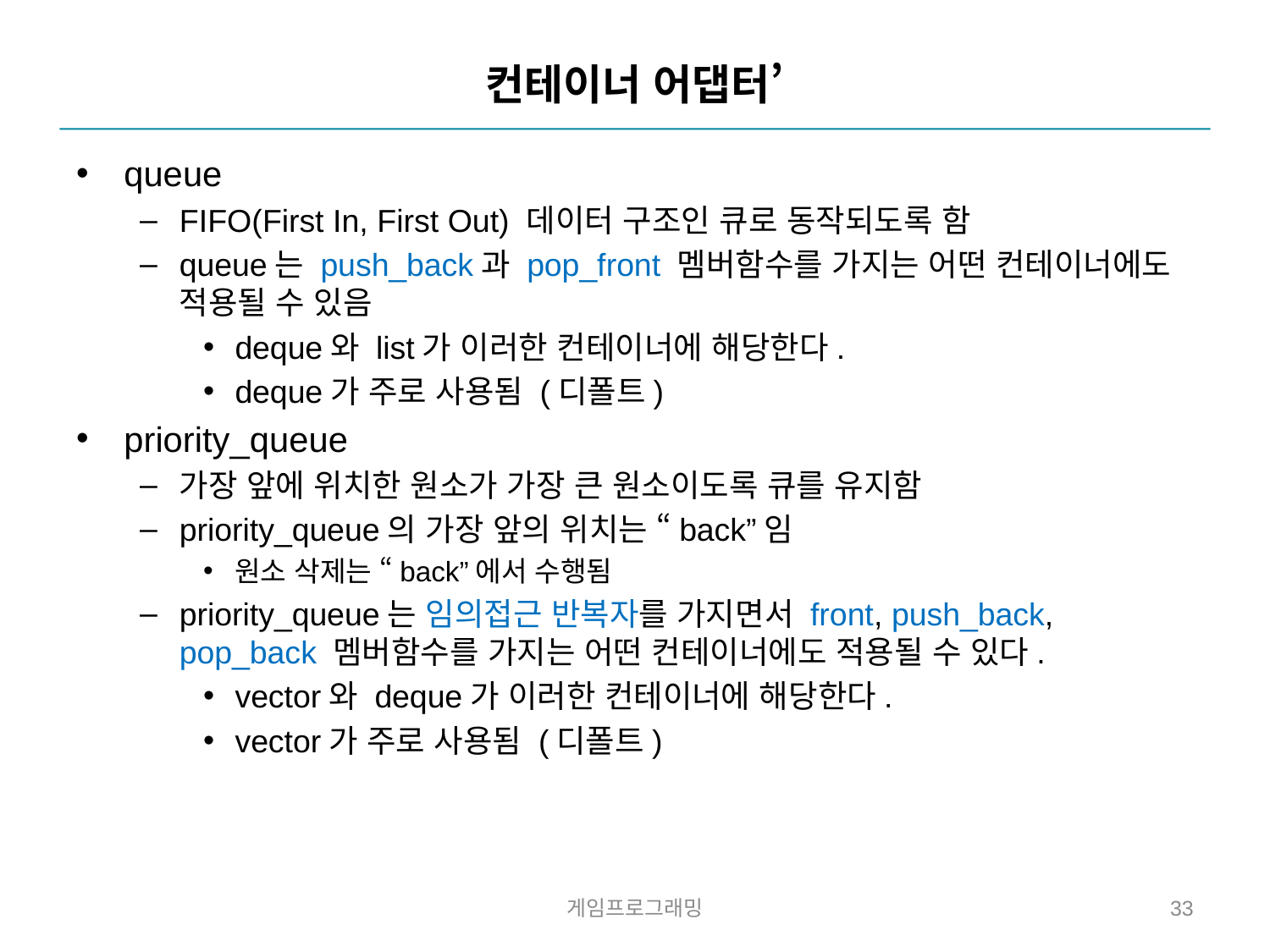

# 컨테이너 어댑터’
queue
FIFO(First In, First Out) 데이터 구조인 큐로 동작되도록 함
queue는 push_back과 pop_front 멤버함수를 가지는 어떤 컨테이너에도 적용될 수 있음
deque와 list가 이러한 컨테이너에 해당한다.
deque가 주로 사용됨 (디폴트)
priority_queue
가장 앞에 위치한 원소가 가장 큰 원소이도록 큐를 유지함
priority_queue의 가장 앞의 위치는 “back”임
원소 삭제는 “back”에서 수행됨
priority_queue는 임의접근 반복자를 가지면서 front, push_back, pop_back 멤버함수를 가지는 어떤 컨테이너에도 적용될 수 있다.
vector와 deque가 이러한 컨테이너에 해당한다.
vector가 주로 사용됨 (디폴트)

게임프로그래밍
33